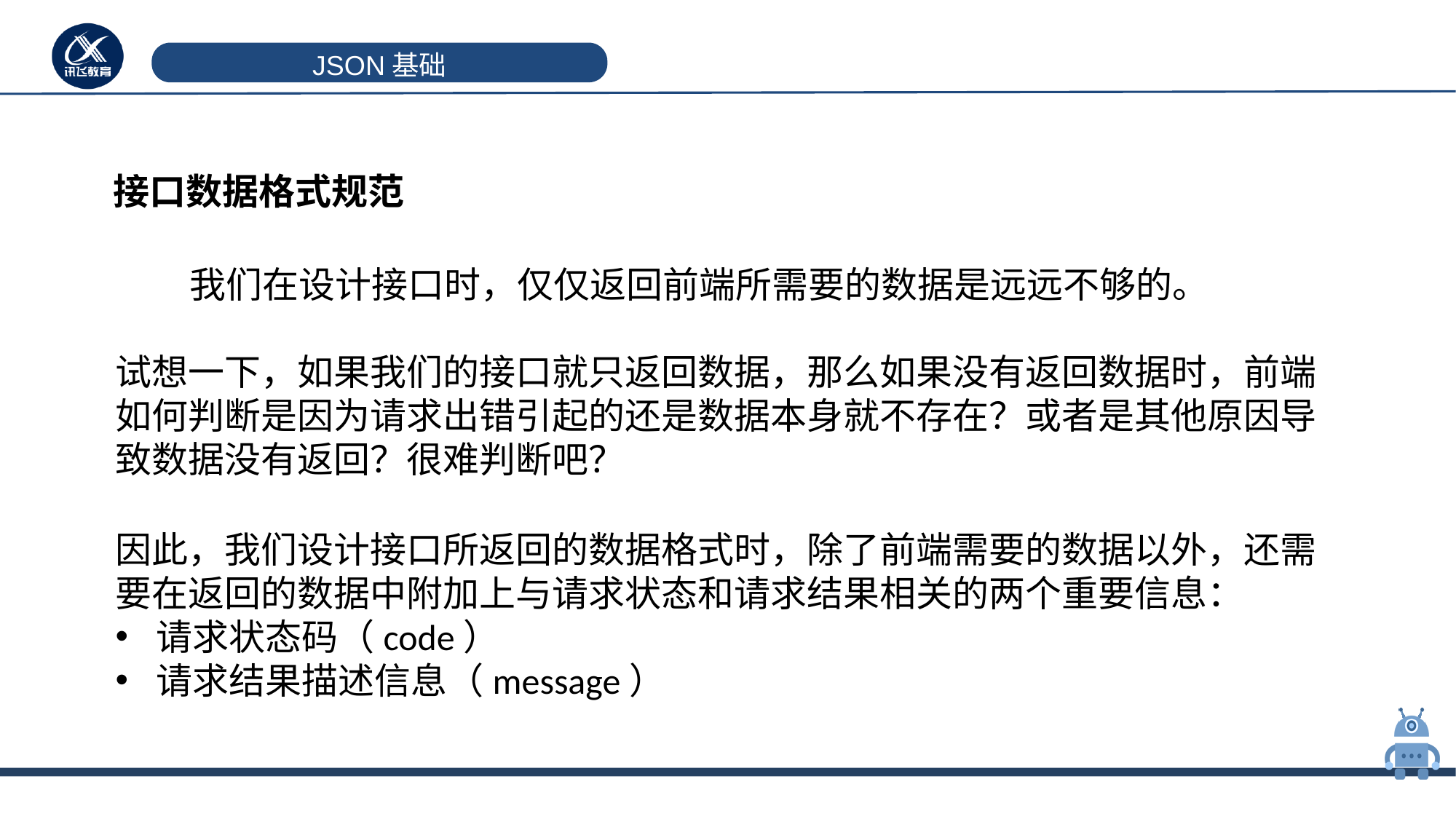

# JSON基础
接口数据格式规范
        我们在设计接口时，仅仅返回前端所需要的数据是远远不够的。

试想一下，如果我们的接口就只返回数据，那么如果没有返回数据时，前端如何判断是因为请求出错引起的还是数据本身就不存在？或者是其他原因导致数据没有返回？很难判断吧？
因此，我们设计接口所返回的数据格式时，除了前端需要的数据以外，还需要在返回的数据中附加上与请求状态和请求结果相关的两个重要信息：
请求状态码（code）
请求结果描述信息（message）